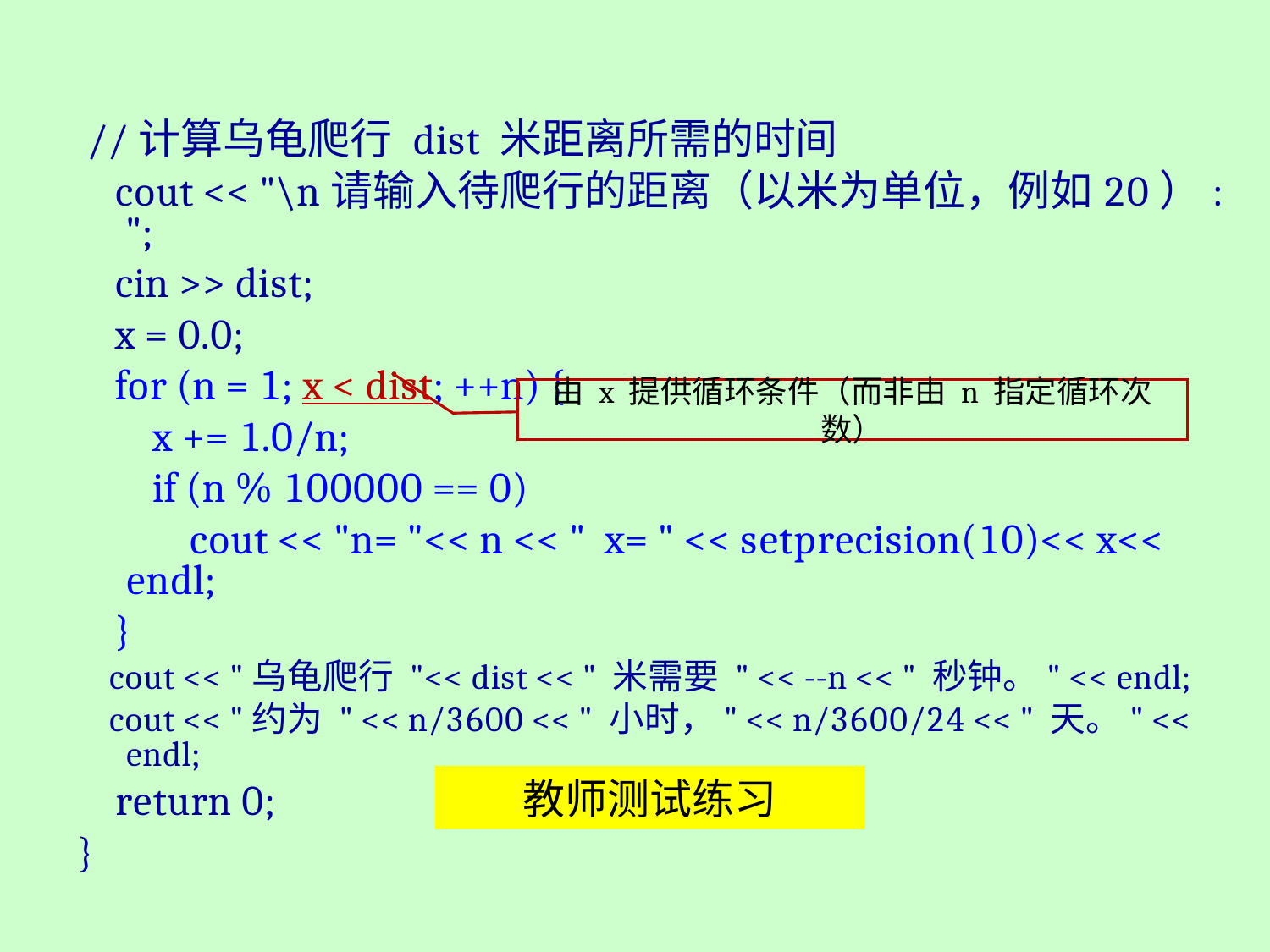

//计算乌龟爬行 dist 米距离所需的时间
    cout << "\n请输入待爬行的距离（以米为单位，例如20）: ";
    cin >> dist;
    x = 0.0;
    for (n = 1; x < dist; ++n) {
        x += 1.0/n;
        if (n % 100000 == 0)
            cout << "n= "<< n << "  x= " << setprecision(10)<< x<< endl;
    }
    cout << "乌龟爬行 "<< dist << " 米需要 " << --n << " 秒钟。" << endl;
    cout << "约为 " << n/3600 << " 小时，" << n/3600/24 << " 天。" << endl;
    return 0;
}

由 x 提供循环条件（而非由 n 指定循环次数）
教师测试练习
22